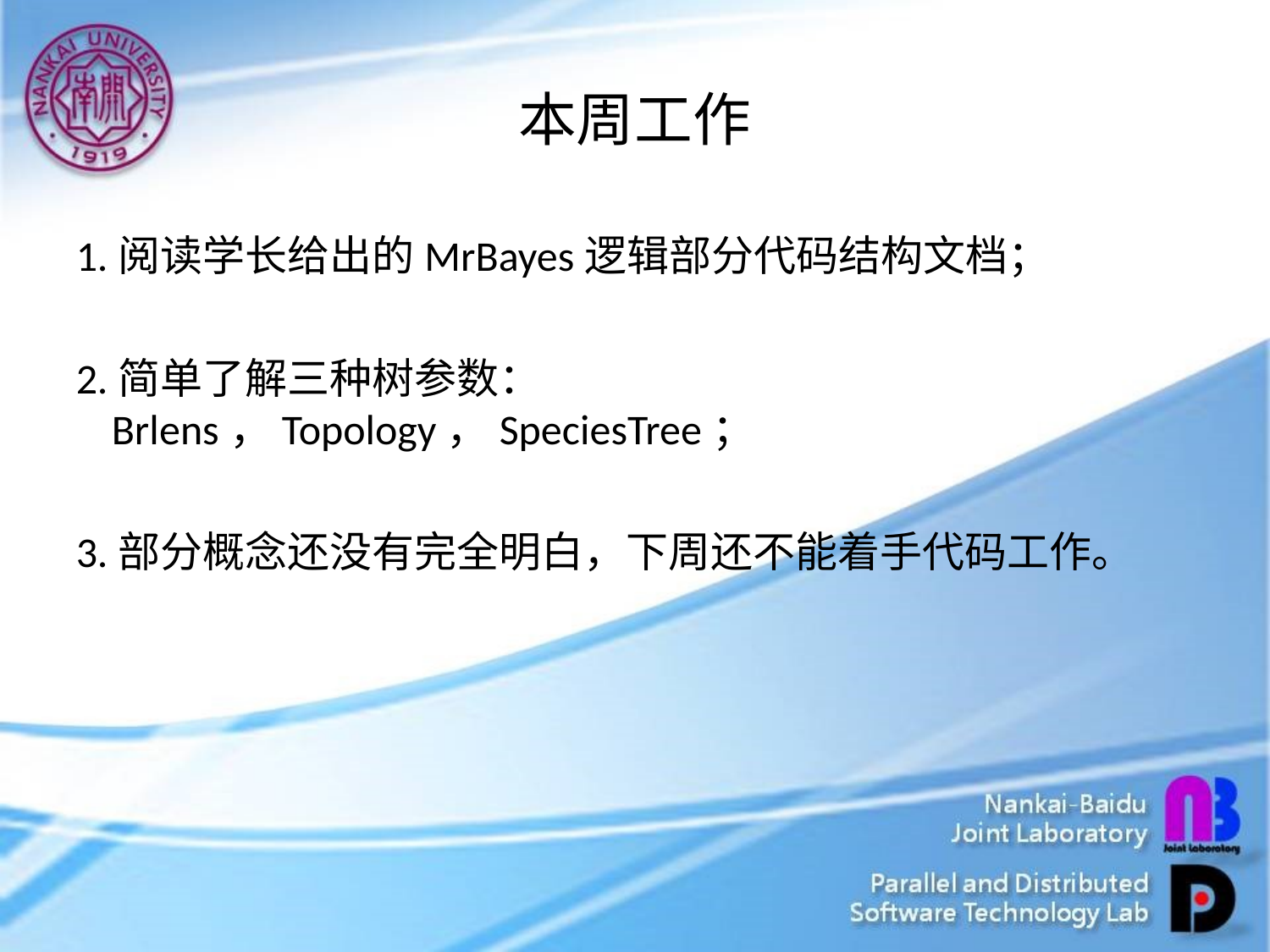

# 本周工作
1.阅读学长给出的MrBayes逻辑部分代码结构文档；

2.简单了解三种树参数：Brlens，Topology，SpeciesTree；

3.部分概念还没有完全明白，下周还不能着手代码工作。